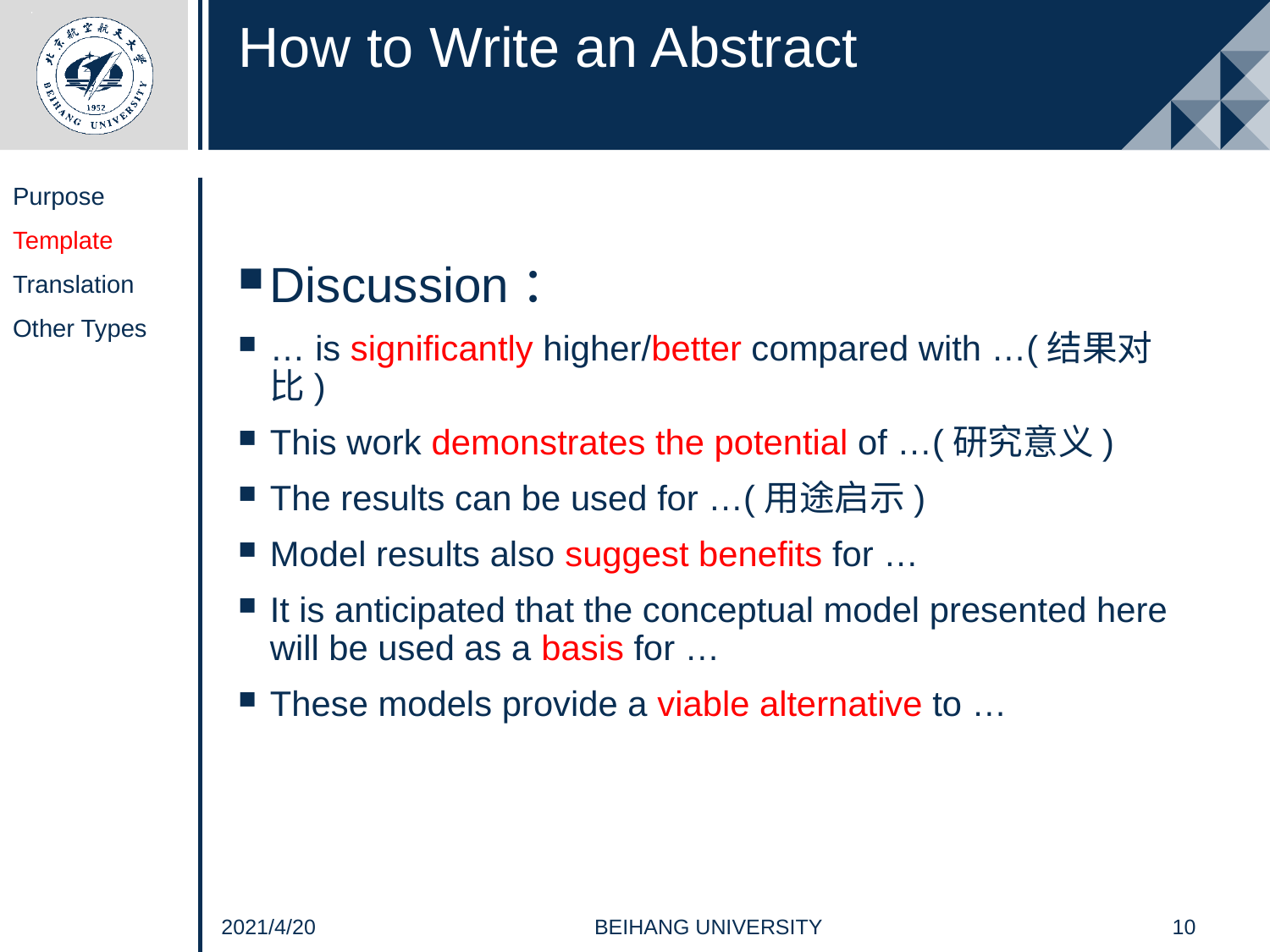

# How to Write an Abstract

Purpose
Template
Translation
Other Types

Discussion：
… is significantly higher/better compared with …(结果对比)
This work demonstrates the potential of …(研究意义)
The results can be used for …(用途启示)
Model results also suggest benefits for …
It is anticipated that the conceptual model presented here will be used as a basis for …
These models provide a viable alternative to …
10
BEIHANG UNIVERSITY
2021/4/20